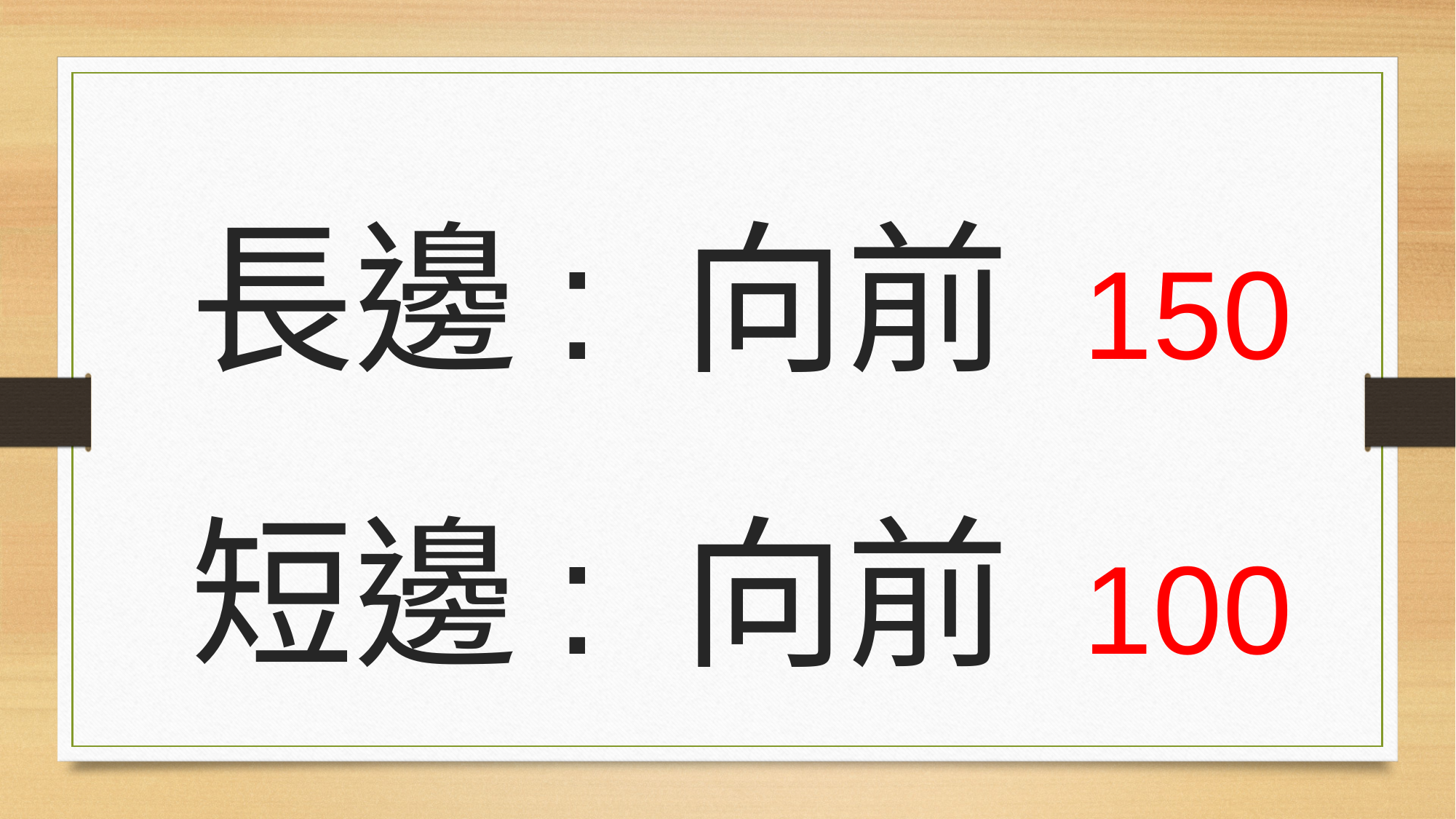

# 長邊: 向前 150 短邊: 向前 100